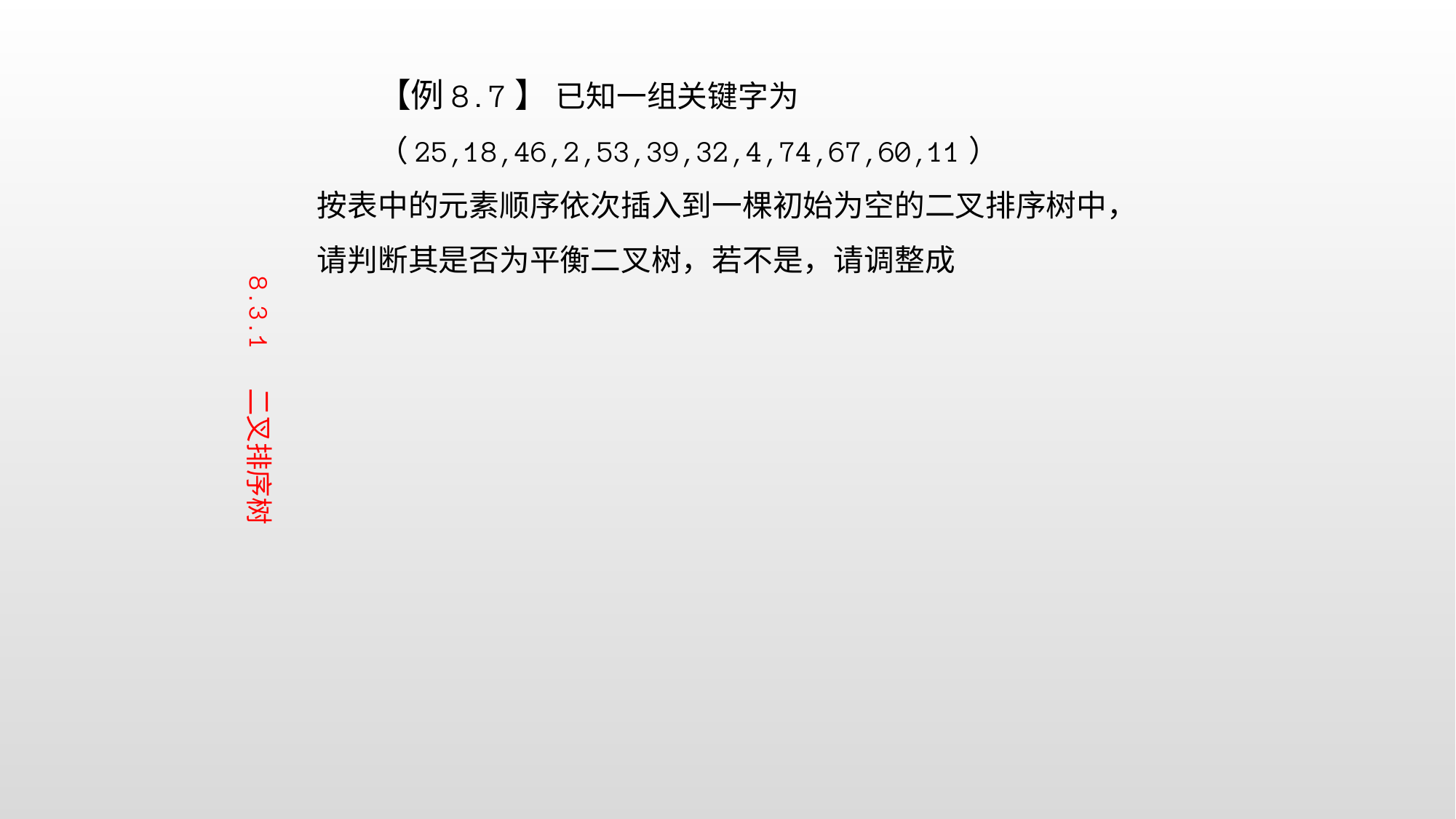

【例8.7】 已知一组关键字为
　　（25,18,46,2,53,39,32,4,74,67,60,11）
按表中的元素顺序依次插入到一棵初始为空的二叉排序树中，
请判断其是否为平衡二叉树，若不是，请调整成
8.3.1  二叉排序树